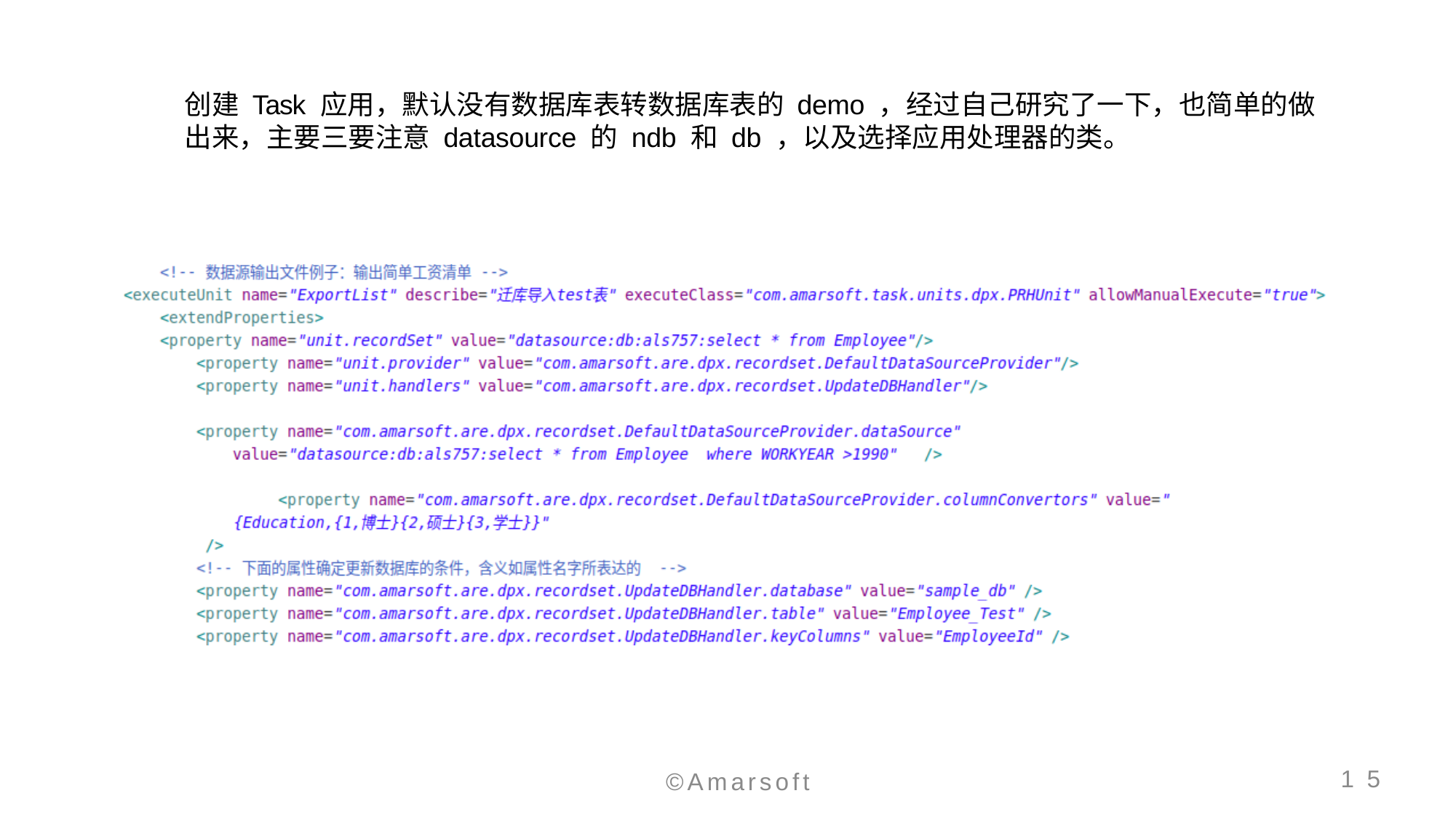

创建 Task 应用，默认没有数据库表转数据库表的 demo ，经过自己研究了一下，也简单的做出来，主要三要注意 datasource 的 ndb 和 db ，以及选择应用处理器的类。

15
©Amarsoft